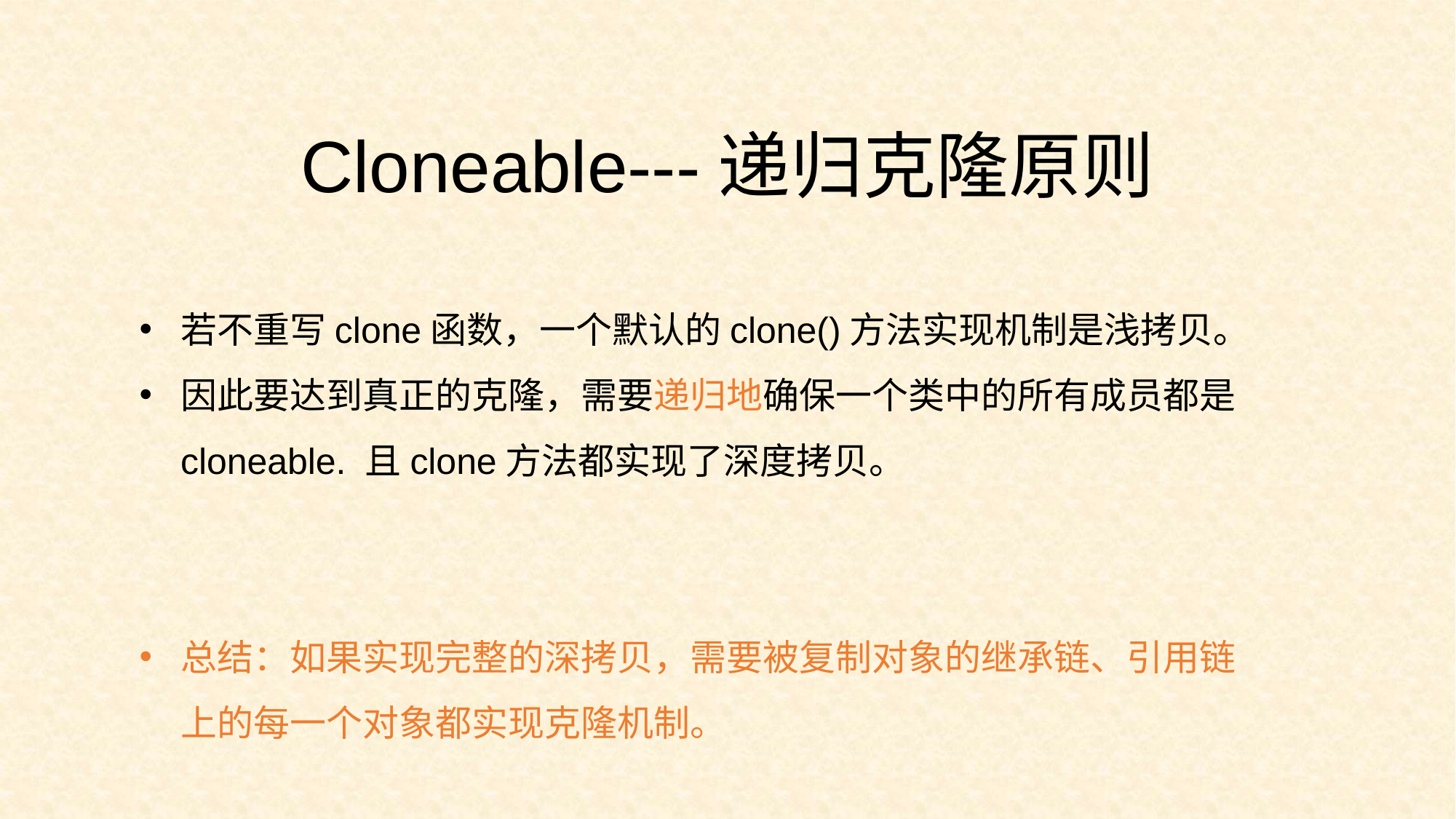

Cloneable---递归克隆原则
若不重写clone函数，一个默认的clone()方法实现机制是浅拷贝。
因此要达到真正的克隆，需要递归地确保一个类中的所有成员都是cloneable. 且clone方法都实现了深度拷贝。

总结：如果实现完整的深拷贝，需要被复制对象的继承链、引用链上的每一个对象都实现克隆机制。